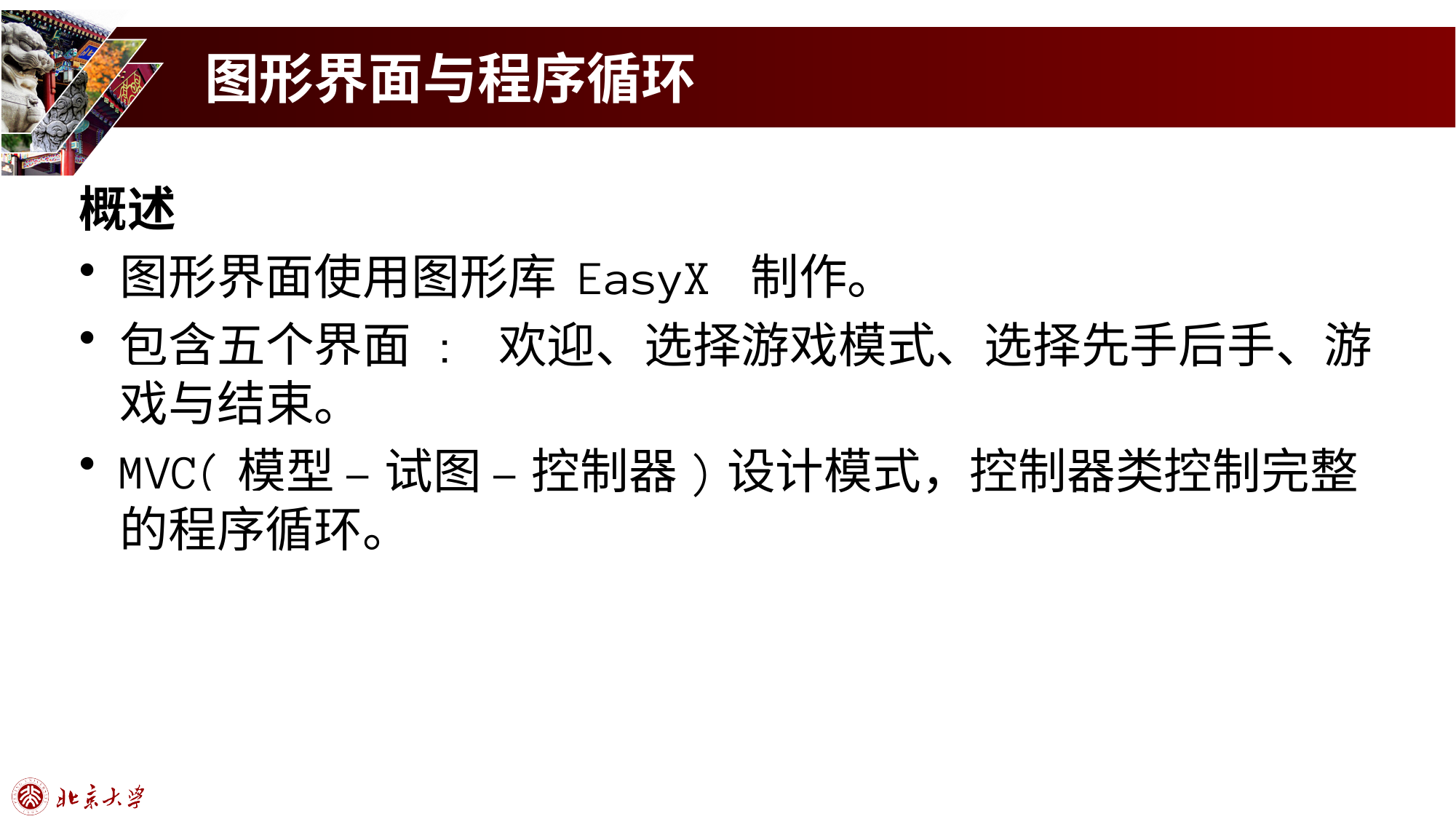

# 图形界面与程序循环
概述
图形界面使用图形库 EasyX 制作。
包含五个界面 : 欢迎、选择游戏模式、选择先手后手、游戏与结束。
MVC(模型-试图-控制器)设计模式，控制器类控制完整的程序循环。